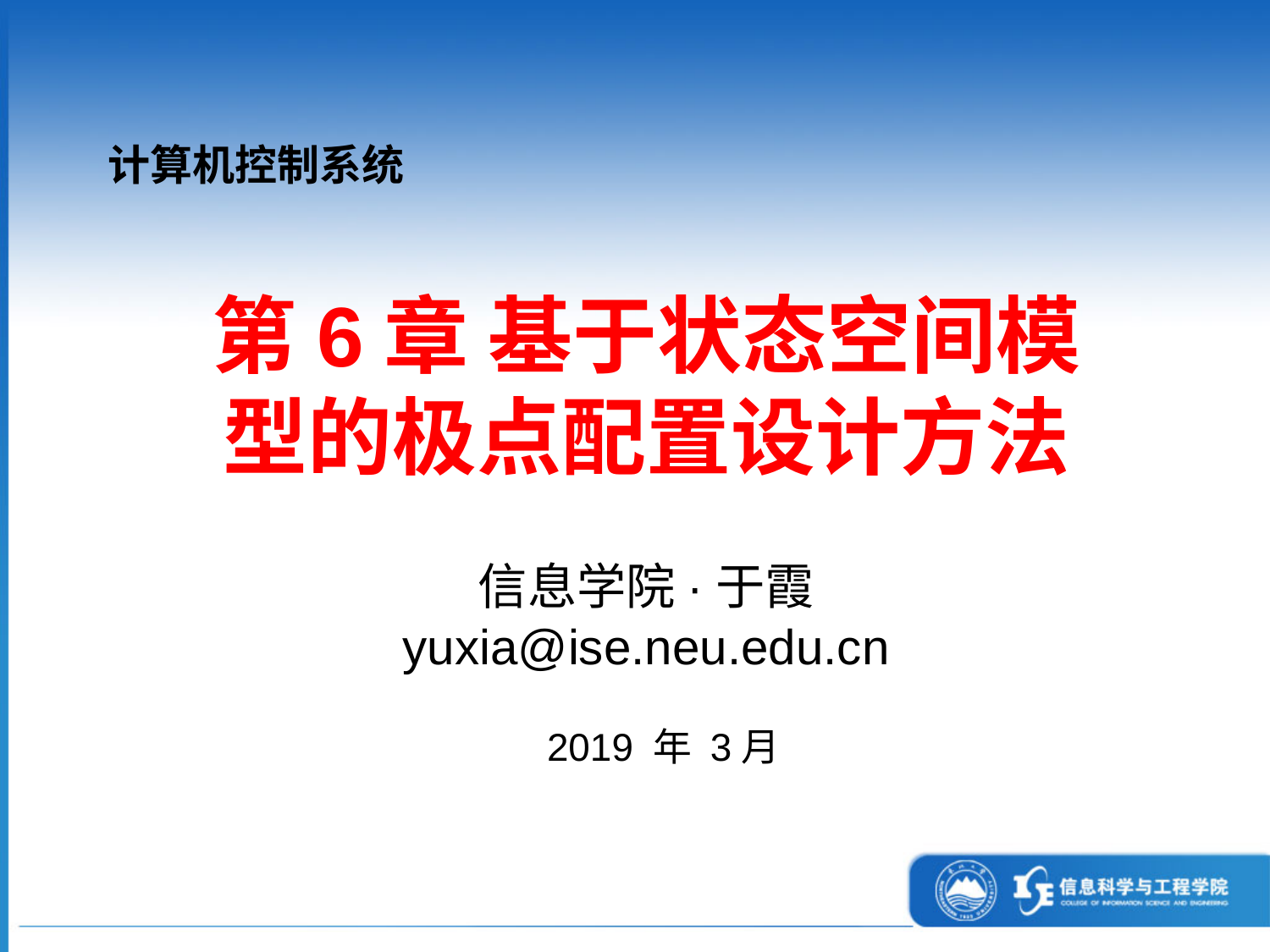

# 计算机控制系统
第6章 基于状态空间模型的极点配置设计方法
信息学院·于霞
yuxia@ise.neu.edu.cn

2019 年 3月